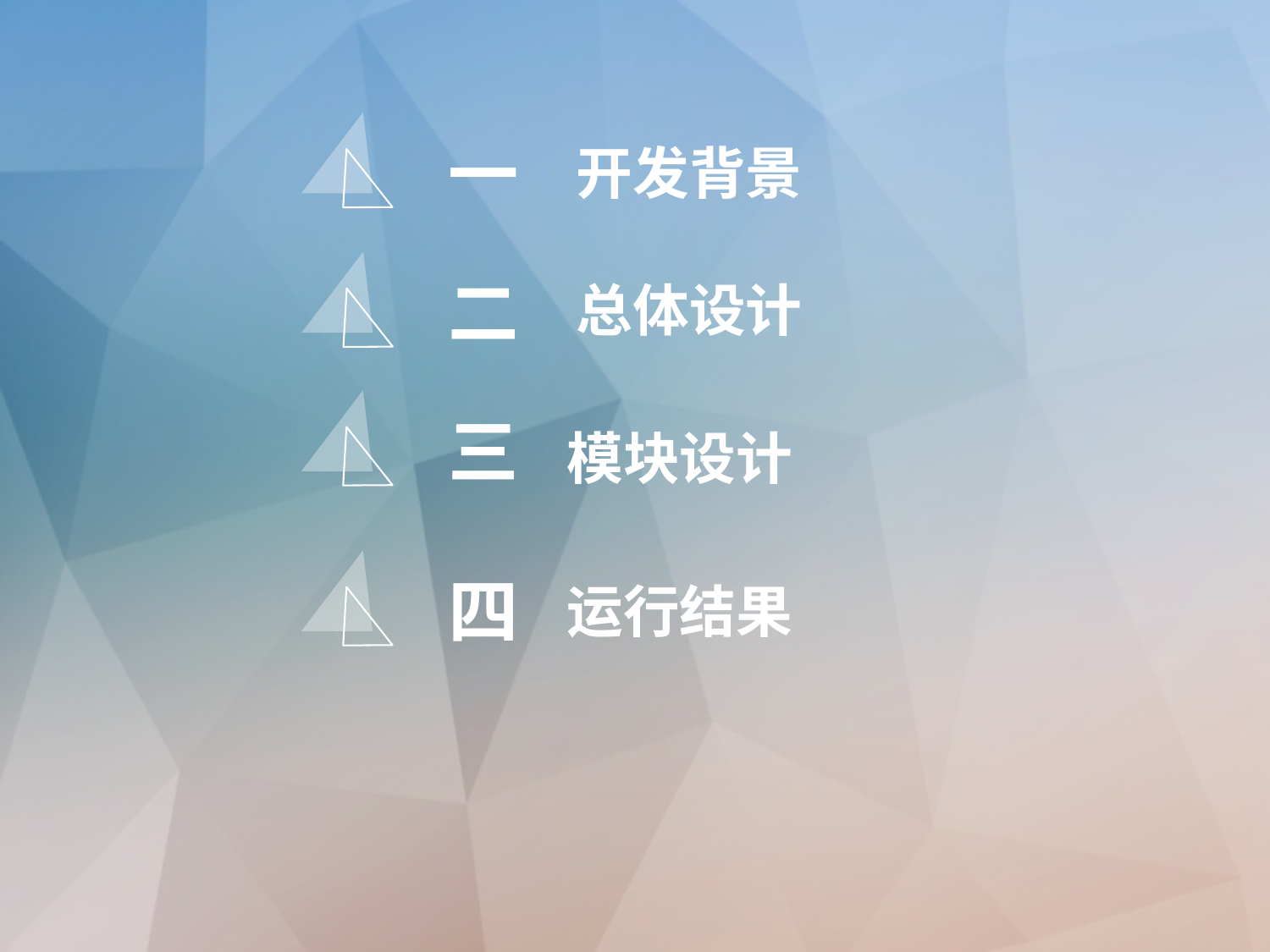

一
开发背景

二
总体设计

三
模块设计

四
运行结果